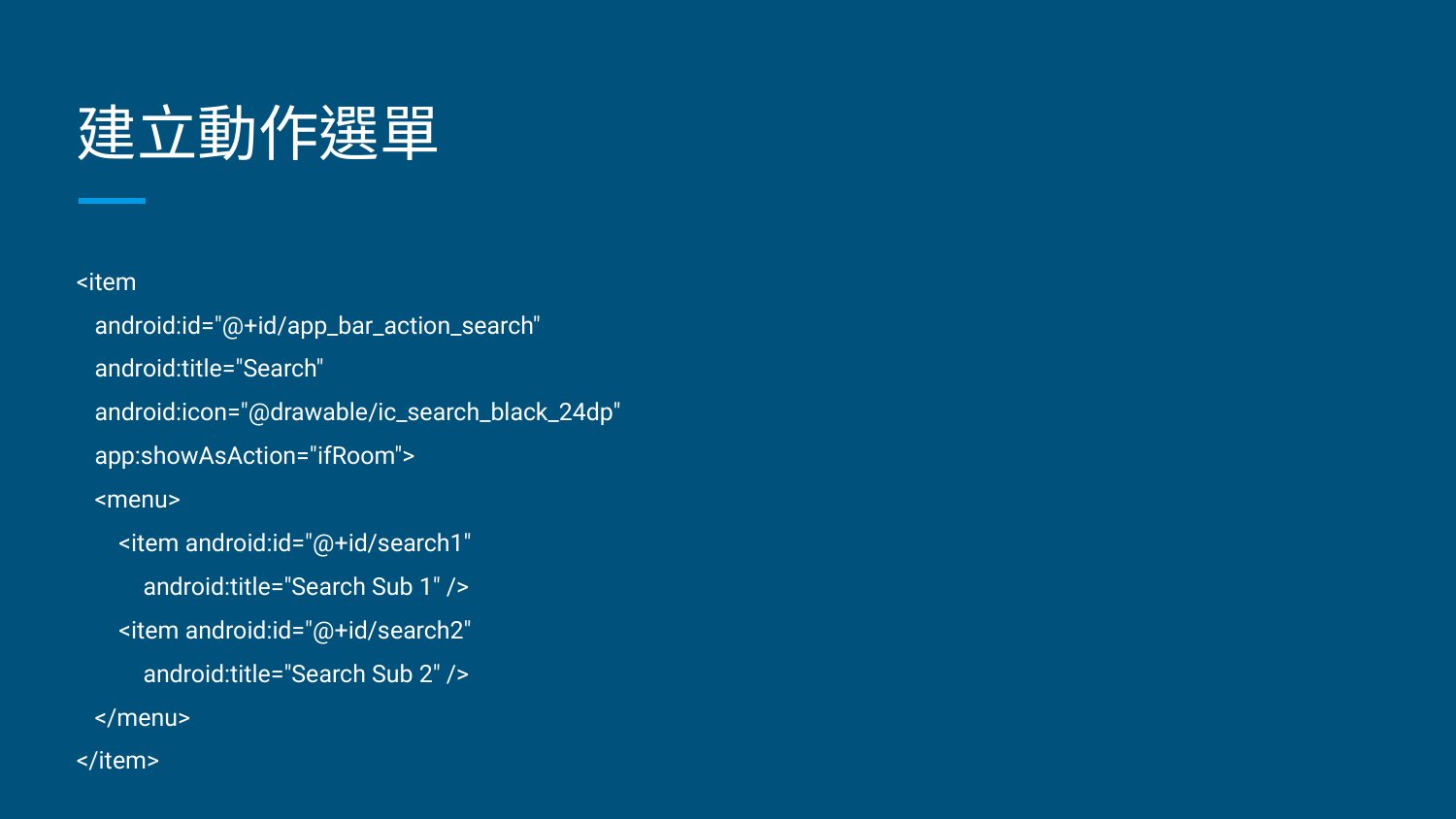

# 建立動作選單
<item
   android:id="@+id/app_bar_action_search"
   android:title="Search"
   android:icon="@drawable/ic_search_black_24dp"
   app:showAsAction="ifRoom">
   <menu>
       <item android:id="@+id/search1"
           android:title="Search Sub 1" />
       <item android:id="@+id/search2"
           android:title="Search Sub 2" />
   </menu>
</item>